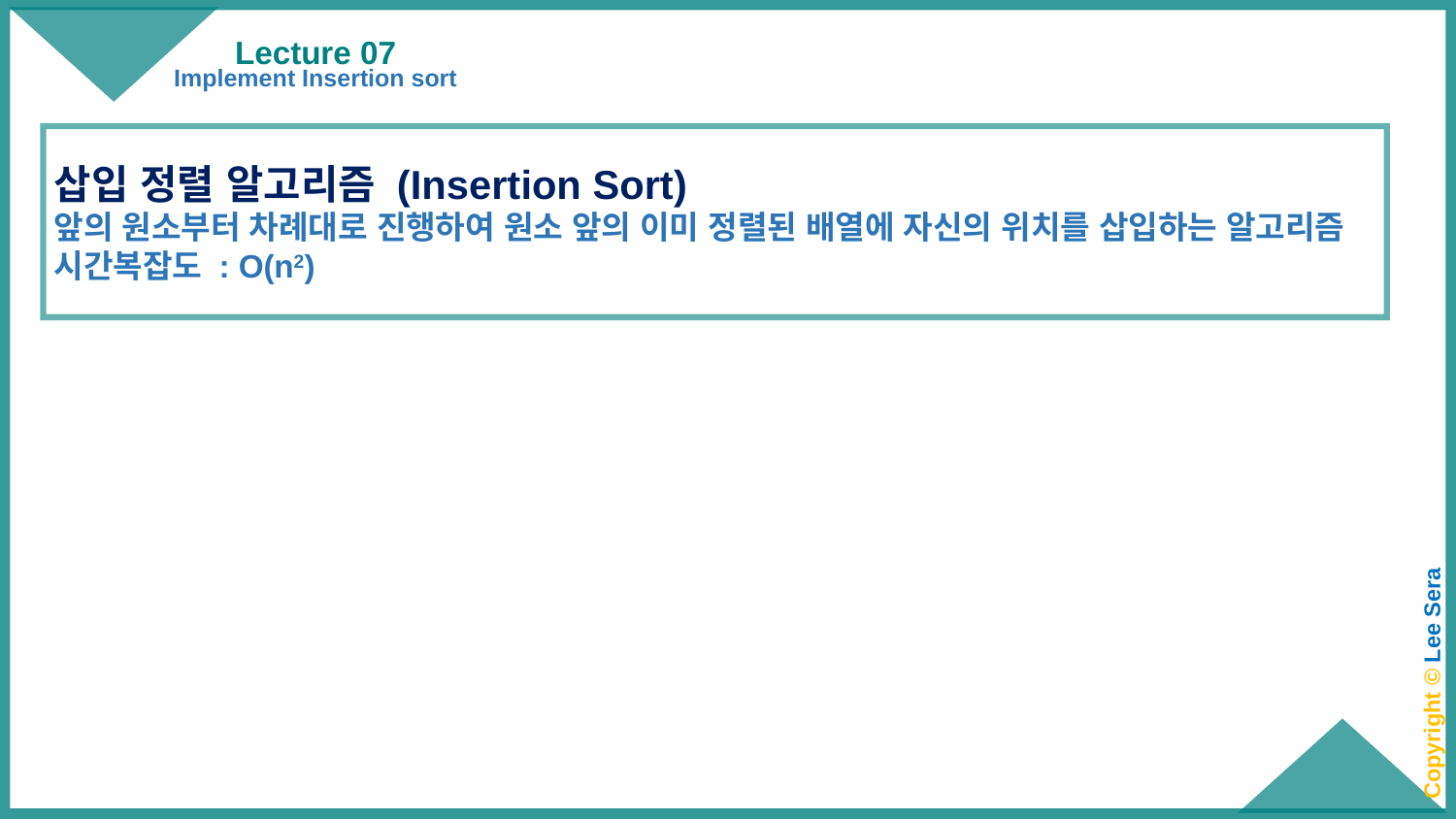

# Lecture 07
Implement Insertion sort
삽입 정렬 알고리즘 (Insertion Sort)
앞의 원소부터 차례대로 진행하여 원소 앞의 이미 정렬된 배열에 자신의 위치를 삽입하는 알고리즘
시간복잡도 : O(n2)
Copyright © Lee Sera